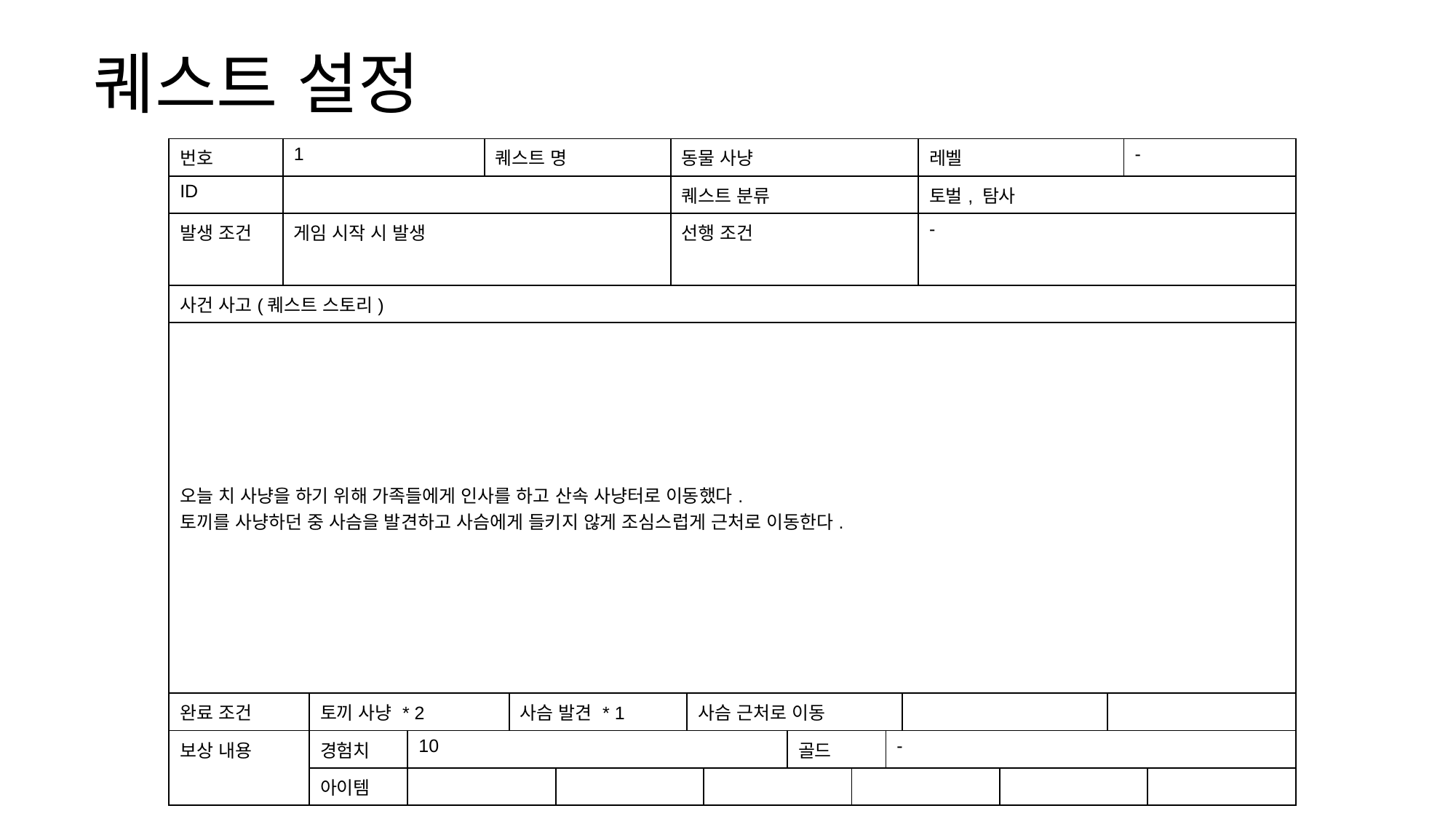

퀘스트 설정
| 번호 | 1 |  |  | 퀘스트 명 |  |  | 동물 사냥 |  |  |  |  |  |  | 레벨 |  |  | - |  |
| --- | --- | --- | --- | --- | --- | --- | --- | --- | --- | --- | --- | --- | --- | --- | --- | --- | --- | --- |
| ID |  |  |  |  |  |  | 퀘스트 분류 |  |  |  |  |  |  | 토벌, 탐사 |  |  |  |  |
| 발생 조건 | 게임 시작 시 발생 |  |  |  |  |  | 선행 조건 |  |  |  |  |  |  | - |  |  |  |  |
| 사건 사고(퀘스트 스토리) |  |  |  |  |  |  |  |  |  |  |  |  |  |  |  |  |  |  |
| 오늘 치 사냥을 하기 위해 가족들에게 인사를 하고 산속 사냥터로 이동했다. 토끼를 사냥하던 중 사슴을 발견하고 사슴에게 들키지 않게 조심스럽게 근처로 이동한다. |  |  |  |  |  |  |  |  |  |  |  |  |  |  |  |  |  |  |
| 완료 조건 |  | 토끼 사냥 \* 2 |  |  | 사슴 발견 \* 1 |  |  | 사슴 근처로 이동 |  |  |  |  |  |  |  |  |  |  |
| 보상 내용 |  | 경험치 | 10 |  |  |  |  |  |  | 골드 |  | - |  |  |  |  |  |  |
|  |  | 아이템 |  |  |  |  |  |  |  |  |  |  |  |  |  |  |  |  |